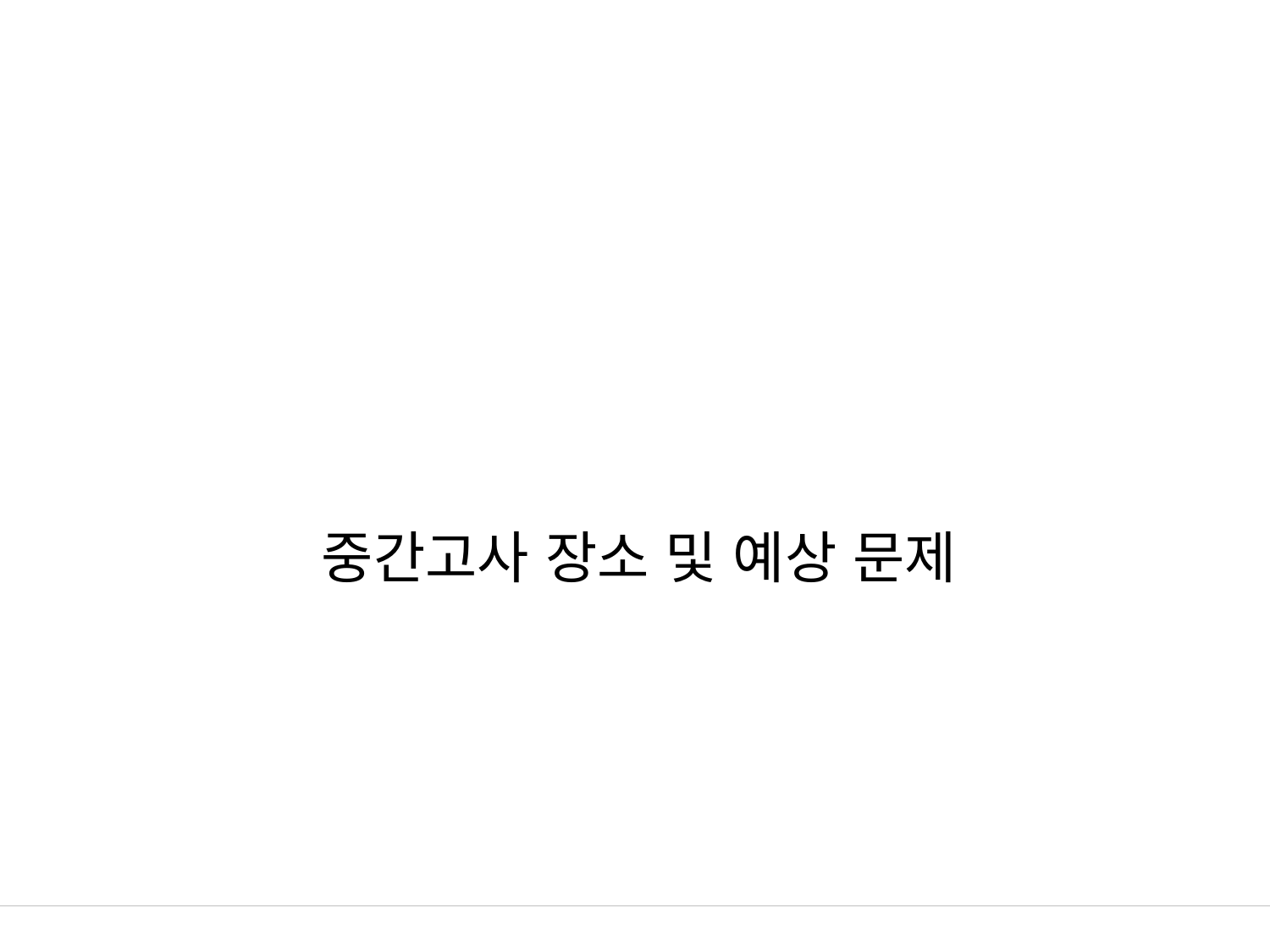

# 데이터베이스 모델링 중간고사
중간고사 장소 및 예상 문제